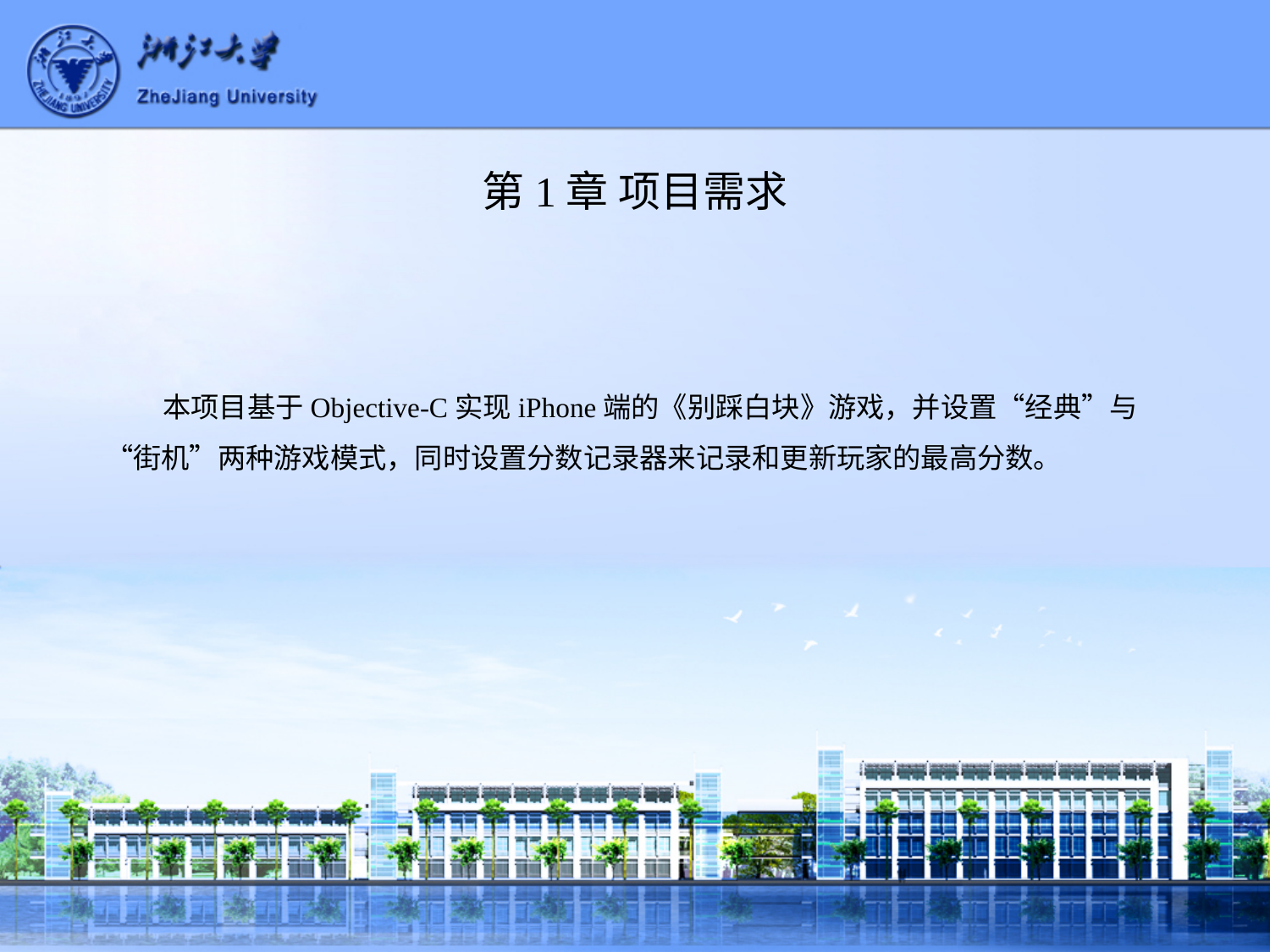

第1章 项目需求
        本项目基于Objective-C实现iPhone端的《别踩白块》游戏，并设置“经典”与“街机”两种游戏模式，同时设置分数记录器来记录和更新玩家的最高分数。